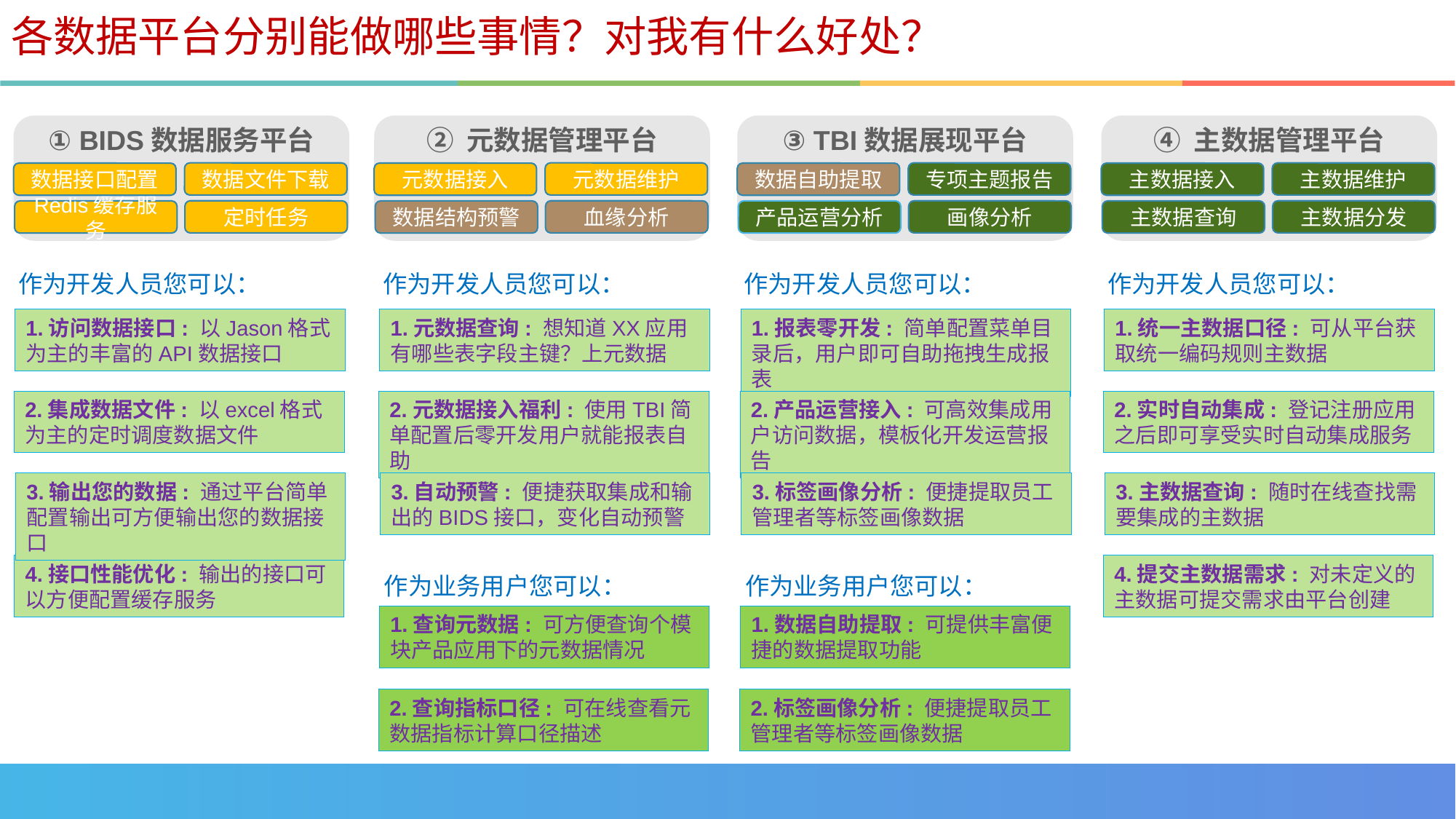

各数据平台分别能做哪些事情？对我有什么好处？

① BIDS数据服务平台
数据文件下载
数据接口配置
定时任务
Redis缓存服务

② 元数据管理平台
元数据维护
元数据接入
血缘分析
数据结构预警

③ TBI数据展现平台
专项主题报告
数据自助提取
画像分析
产品运营分析

④ 主数据管理平台
主数据维护
主数据接入
主数据分发
主数据查询
作为开发人员您可以：
作为开发人员您可以：
作为开发人员您可以：
作为开发人员您可以：
1.访问数据接口: 以Jason格式为主的丰富的API数据接口
1.元数据查询: 想知道XX应用有哪些表字段主键？上元数据
1.报表零开发: 简单配置菜单目录后，用户即可自助拖拽生成报表
1.统一主数据口径: 可从平台获取统一编码规则主数据
2.集成数据文件: 以excel格式为主的定时调度数据文件
2.元数据接入福利: 使用TBI简单配置后零开发用户就能报表自助
2.产品运营接入: 可高效集成用户访问数据，模板化开发运营报告
2.实时自动集成: 登记注册应用之后即可享受实时自动集成服务
3.输出您的数据: 通过平台简单配置输出可方便输出您的数据接口
3.自动预警: 便捷获取集成和输出的BIDS接口，变化自动预警
3.标签画像分析: 便捷提取员工管理者等标签画像数据
3.主数据查询: 随时在线查找需要集成的主数据
4.接口性能优化: 输出的接口可以方便配置缓存服务
4.提交主数据需求: 对未定义的主数据可提交需求由平台创建
作为业务用户您可以：
作为业务用户您可以：
1.查询元数据: 可方便查询个模块产品应用下的元数据情况
1.数据自助提取: 可提供丰富便捷的数据提取功能
2.查询指标口径: 可在线查看元数据指标计算口径描述
2.标签画像分析: 便捷提取员工管理者等标签画像数据